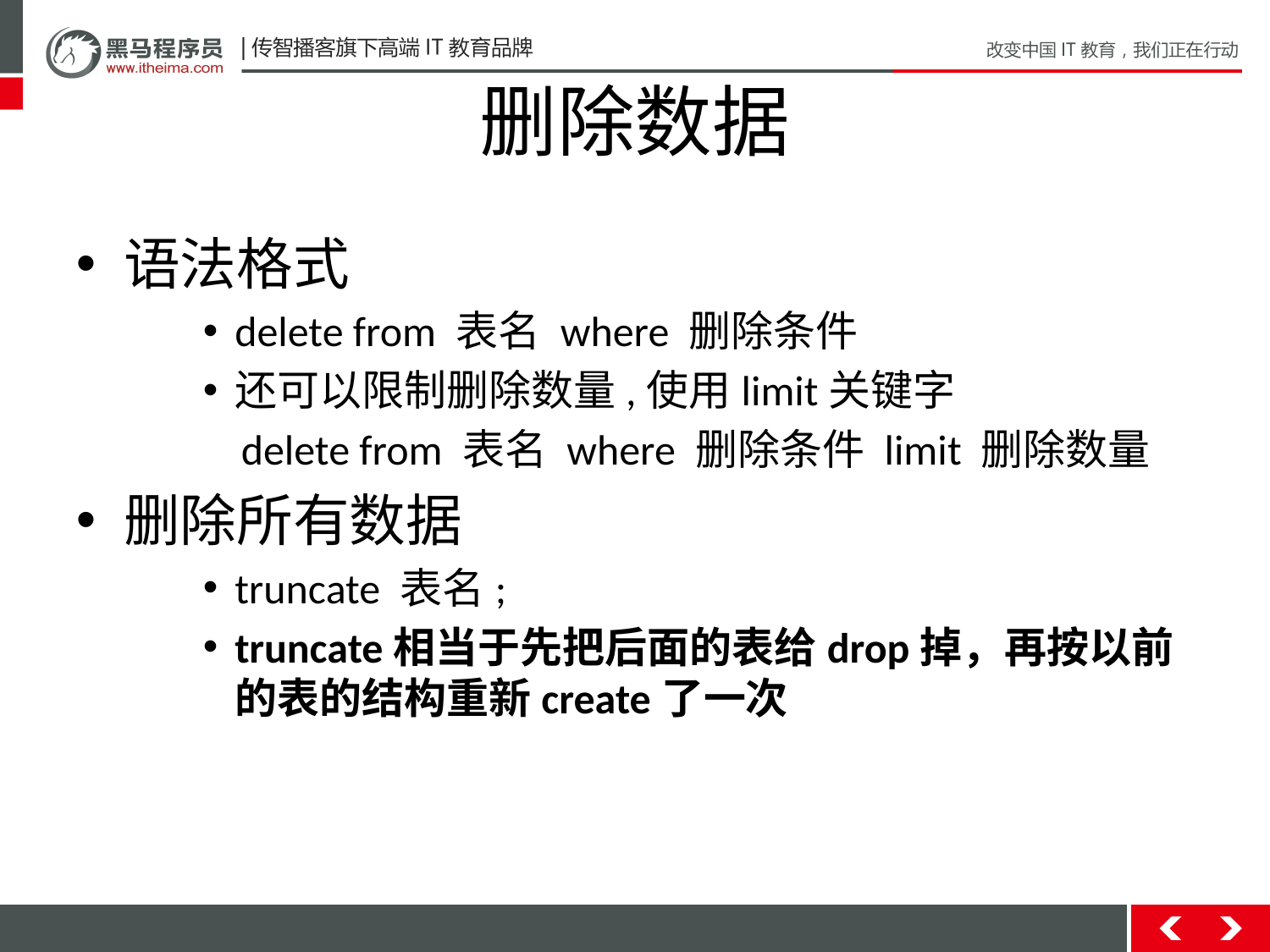

# 删除数据
语法格式
delete from 表名 where 删除条件
还可以限制删除数量,使用limit关键字
    delete from 表名 where 删除条件 limit 删除数量
删除所有数据
truncate 表名;
truncate相当于先把后面的表给drop掉，再按以前的表的结构重新create了一次